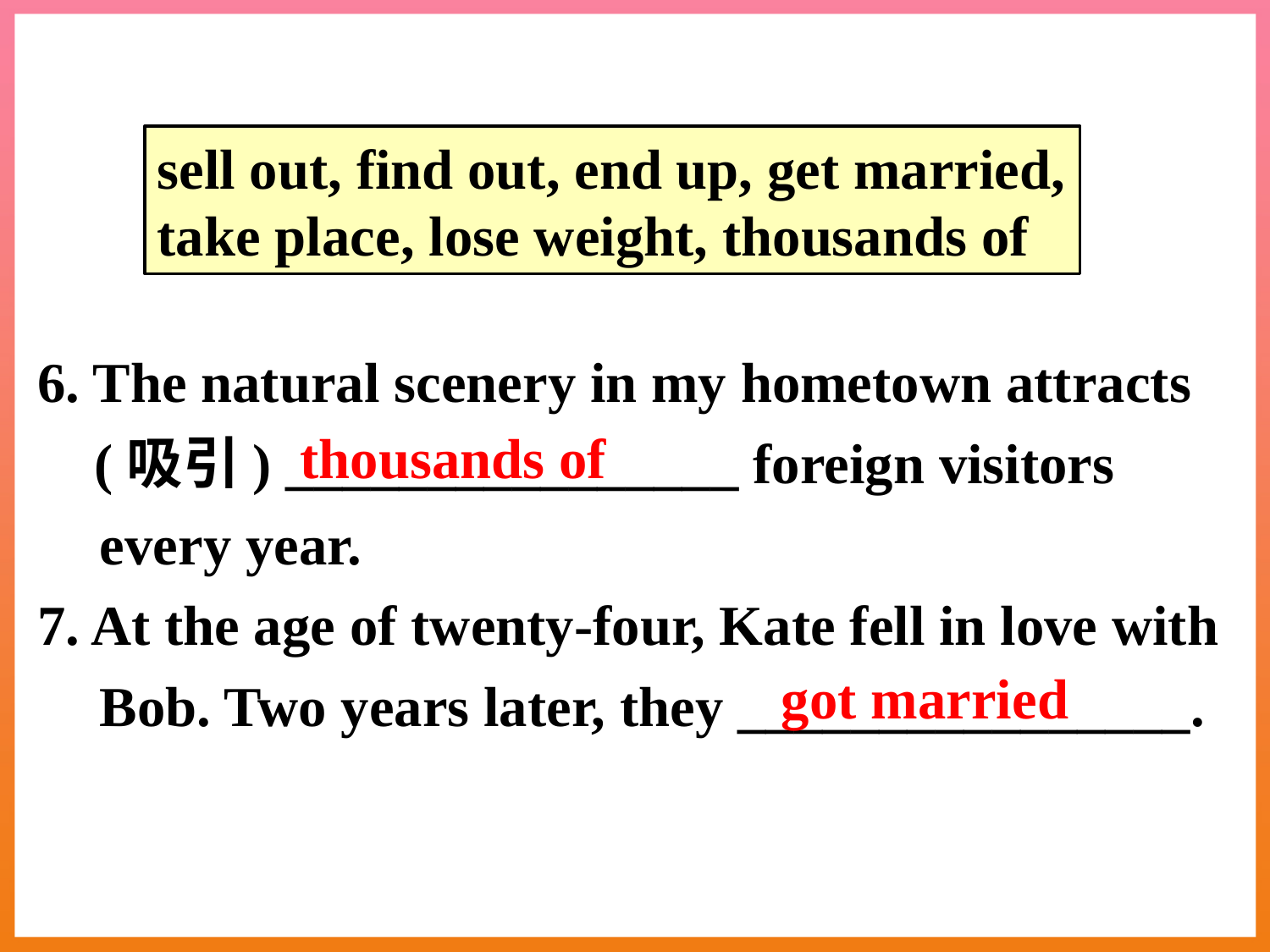

sell out, find out, end up, get married, take place, lose weight, thousands of
6. The natural scenery in my hometown attracts
    (吸引) ________________ foreign visitors every year.
7. At the age of twenty-four, Kate fell in love with Bob. Two years later, they ________________.
thousands of
got married